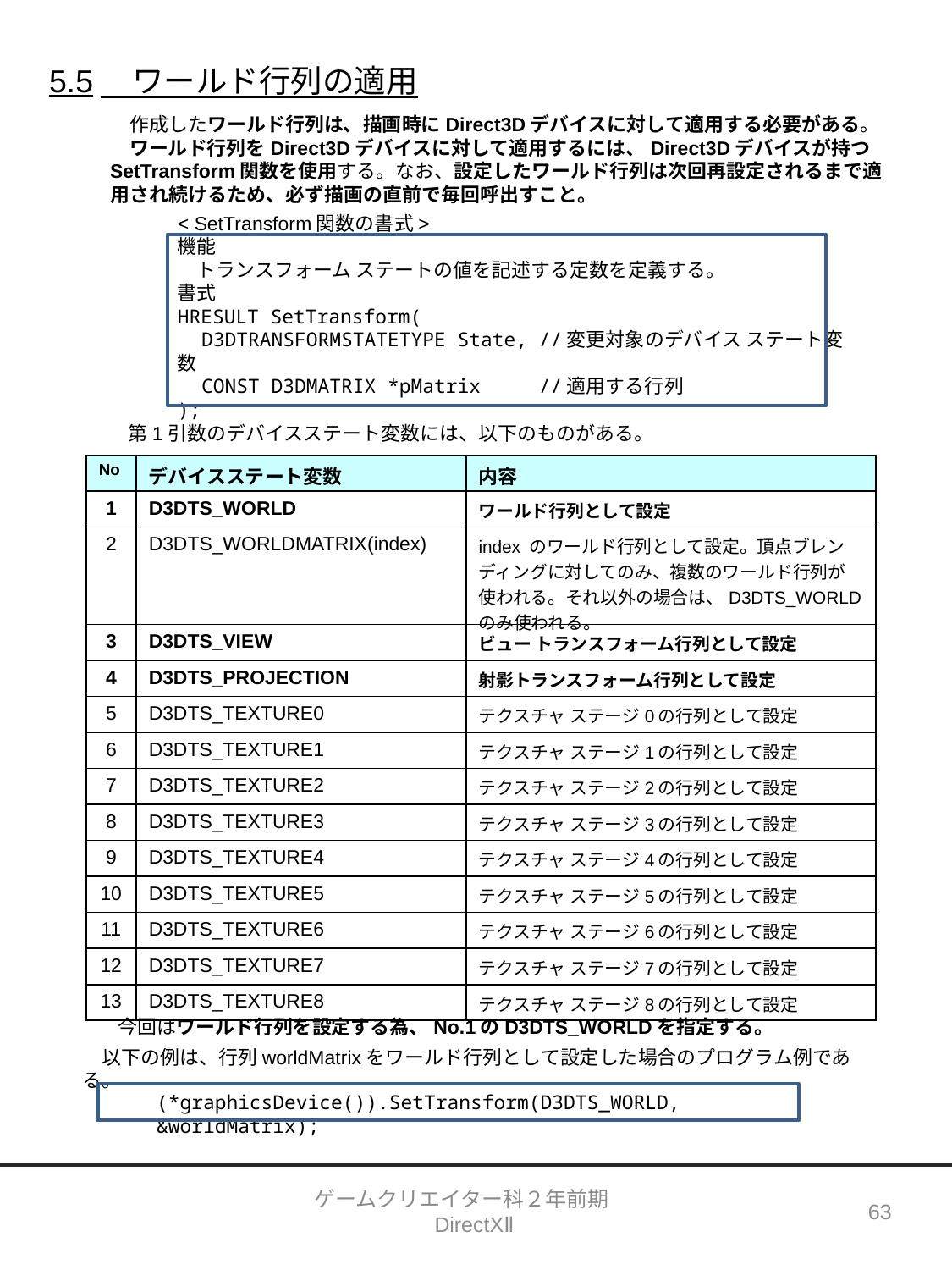

5.5　ワールド行列の適用
　作成したワールド行列は、描画時にDirect3Dデバイスに対して適用する必要がある。　ワールド行列をDirect3Dデバイスに対して適用するには、Direct3Dデバイスが持つ　SetTransform関数を使用する。なお、設定したワールド行列は次回再設定されるまで適用され続けるため、必ず描画の直前で毎回呼出すこと。
< SetTransform関数の書式>
機能
　トランスフォーム ステートの値を記述する定数を定義する。
書式
HRESULT SetTransform(
　D3DTRANSFORMSTATETYPE State, //変更対象のデバイス ステート変数
　CONST D3DMATRIX *pMatrix     //適用する行列
);

　第1引数のデバイスステート変数には、以下のものがある。
| No | デバイスステート変数 | 内容 |
| --- | --- | --- |
| 1 | D3DTS\_WORLD | ワールド行列として設定 |
| 2 | D3DTS\_WORLDMATRIX(index) | index のワールド行列として設定。頂点ブレンディングに対してのみ、複数のワールド行列が使われる。それ以外の場合は、D3DTS\_WORLD のみ使われる。 |
| 3 | D3DTS\_VIEW | ビュー トランスフォーム行列として設定 |
| 4 | D3DTS\_PROJECTION | 射影トランスフォーム行列として設定 |
| 5 | D3DTS\_TEXTURE0 | テクスチャ ステージ0の行列として設定 |
| 6 | D3DTS\_TEXTURE1 | テクスチャ ステージ1の行列として設定 |
| 7 | D3DTS\_TEXTURE2 | テクスチャ ステージ2の行列として設定 |
| 8 | D3DTS\_TEXTURE3 | テクスチャ ステージ3の行列として設定 |
| 9 | D3DTS\_TEXTURE4 | テクスチャ ステージ4の行列として設定 |
| 10 | D3DTS\_TEXTURE5 | テクスチャ ステージ5の行列として設定 |
| 11 | D3DTS\_TEXTURE6 | テクスチャ ステージ6の行列として設定 |
| 12 | D3DTS\_TEXTURE7 | テクスチャ ステージ7の行列として設定 |
| 13 | D3DTS\_TEXTURE8 | テクスチャ ステージ8の行列として設定 |
 今回はワールド行列を設定する為、No.1のD3DTS_WORLDを指定する。
　以下の例は、行列worldMatrixをワールド行列として設定した場合のプログラム例である。

(*graphicsDevice()).SetTransform(D3DTS_WORLD, &worldMatrix);
ゲームクリエイター科２年前期　DirectXⅡ
63